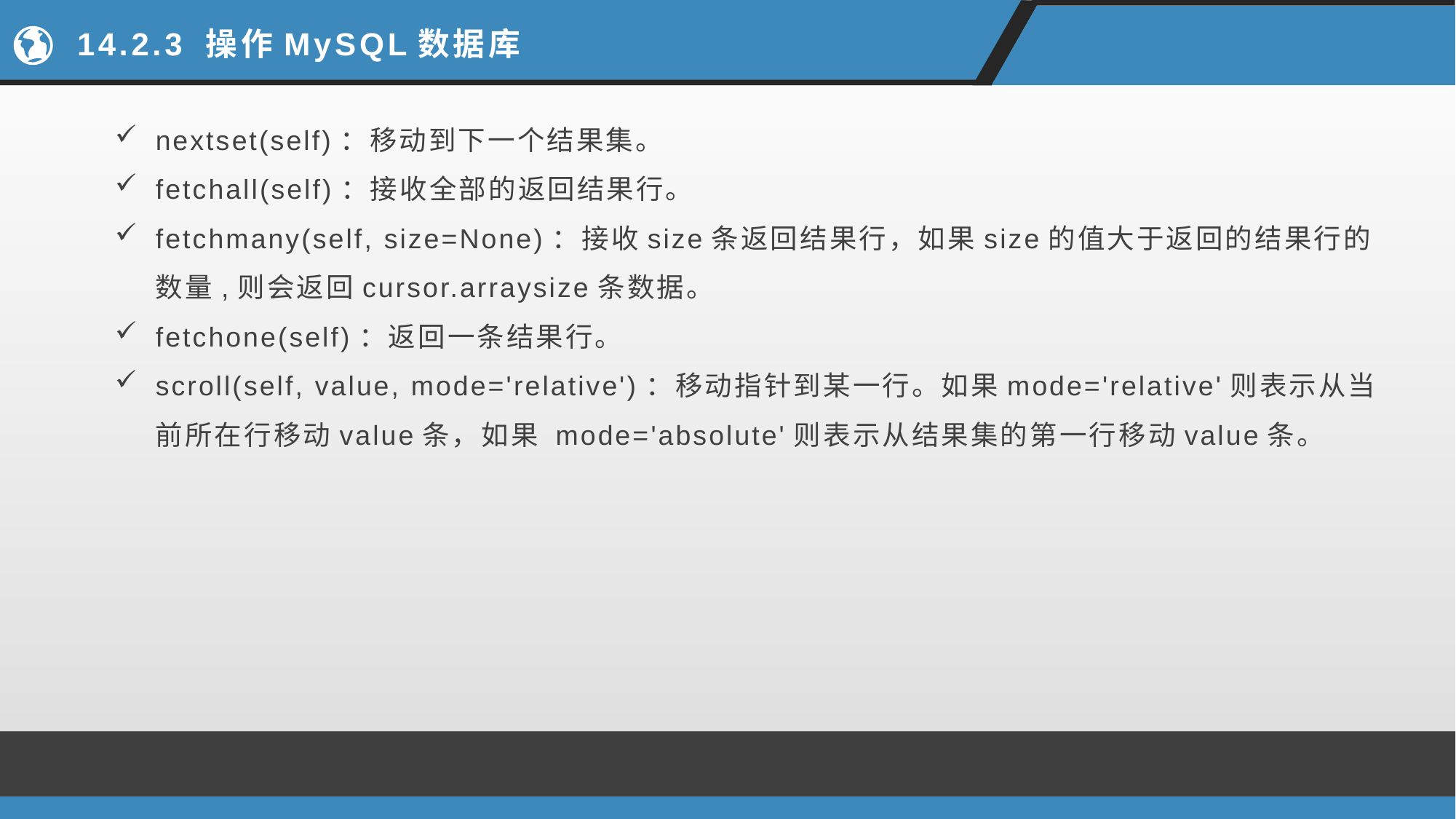

# 14.2.3 操作MySQL数据库

nextset(self)：移动到下一个结果集。
fetchall(self)：接收全部的返回结果行。
fetchmany(self, size=None)：接收size条返回结果行，如果size的值大于返回的结果行的数量,则会返回cursor.arraysize条数据。
fetchone(self)：返回一条结果行。
scroll(self, value, mode='relative')：移动指针到某一行。如果mode='relative'则表示从当前所在行移动value条，如果 mode='absolute'则表示从结果集的第一行移动value条。